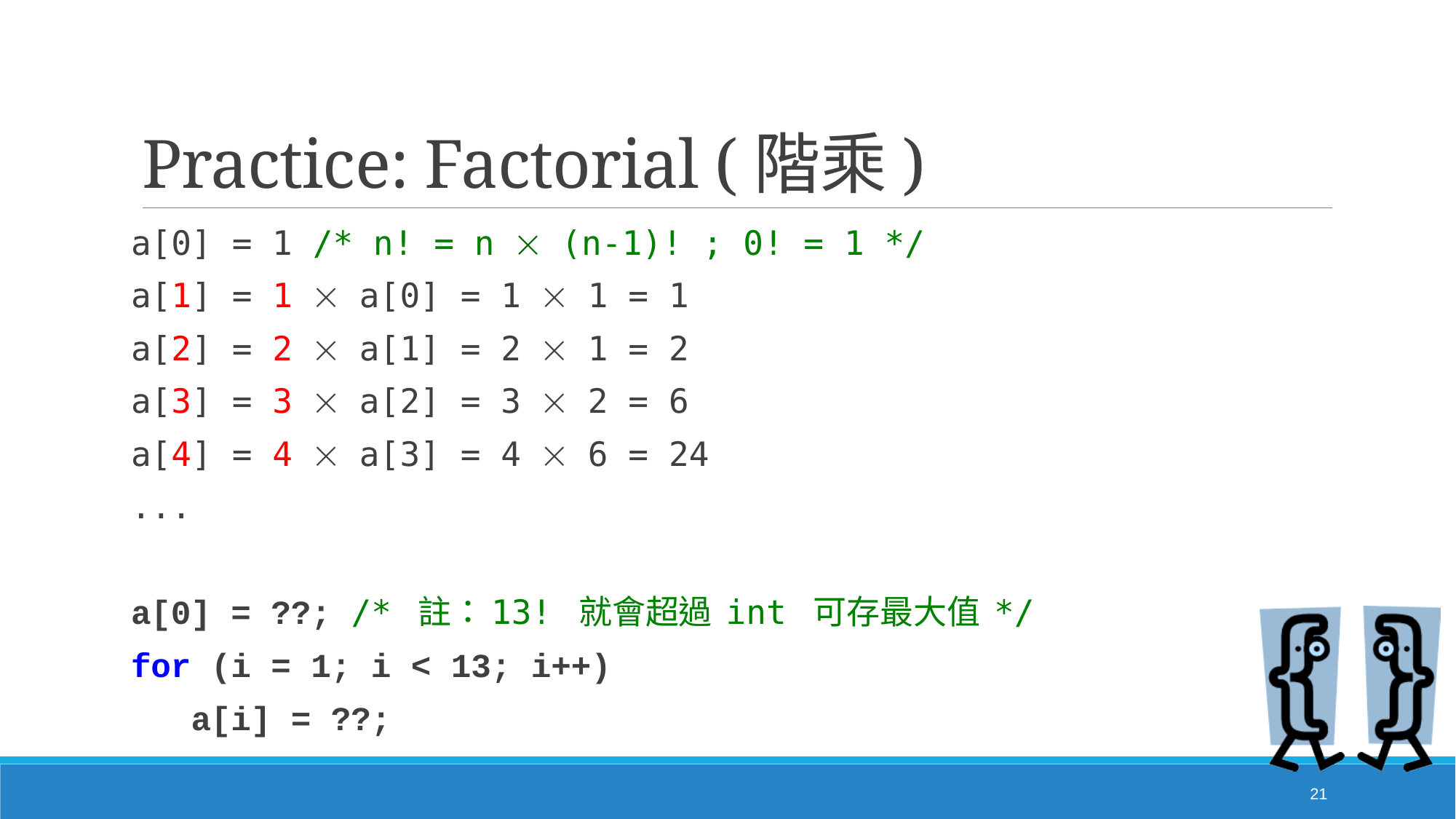

# Practice: Factorial (階乘)
a[0] = 1 /* n! = n × (n-1)! ; 0! = 1 */
a[1] = 1 × a[0] = 1 × 1 = 1
a[2] = 2 × a[1] = 2 × 1 = 2
a[3] = 3 × a[2] = 3 × 2 = 6
a[4] = 4 × a[3] = 4 × 6 = 24
...

a[0] = ??; /* 註：13! 就會超過 int 可存最大值 */
for (i = 1; i < 13; i++)
   a[i] = ??;

21